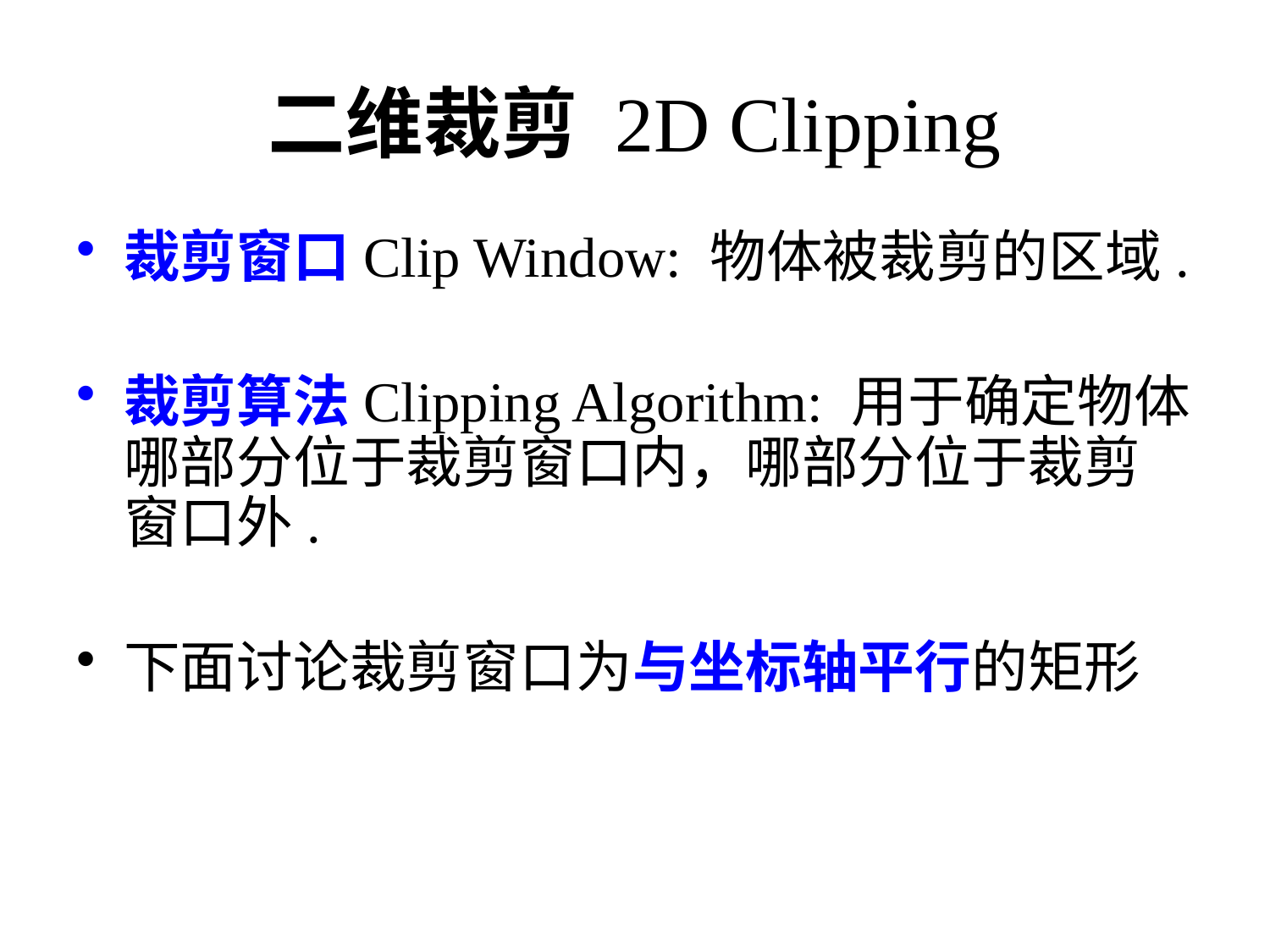

# 二维裁剪 2D Clipping
裁剪窗口Clip Window: 物体被裁剪的区域.

裁剪算法Clipping Algorithm: 用于确定物体哪部分位于裁剪窗口内，哪部分位于裁剪窗口外.

下面讨论裁剪窗口为与坐标轴平行的矩形